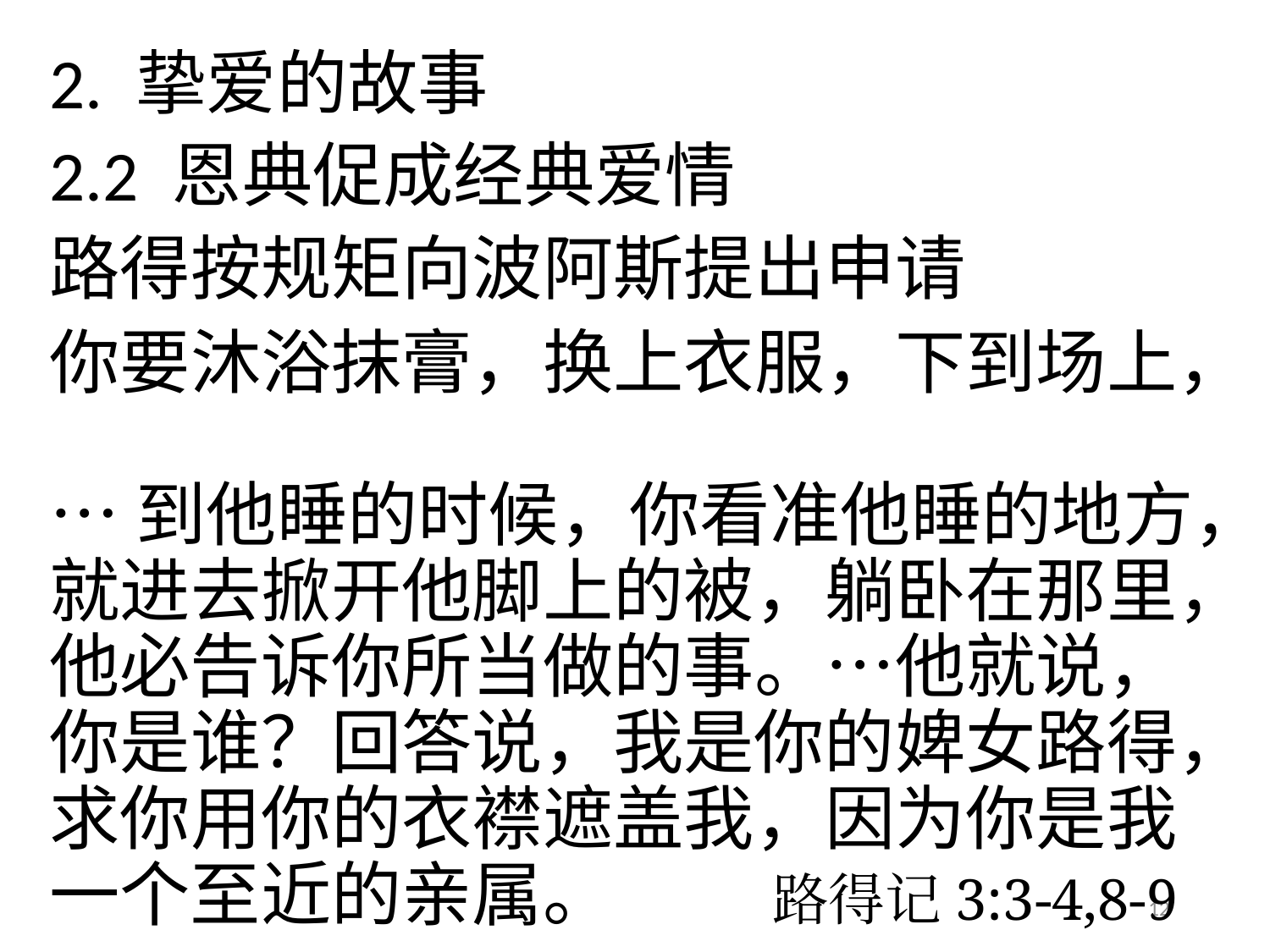

# 2. 挚爱的故事
2.2 恩典促成经典爱情
路得按规矩向波阿斯提出申请
你要沐浴抹膏，换上衣服，下到场上，
… 到他睡的时候，你看准他睡的地方，就进去掀开他脚上的被，躺卧在那里，他必告诉你所当做的事。…他就说，你是谁？回答说，我是你的婢女路得，求你用你的衣襟遮盖我，因为你是我一个至近的亲属。          路得记3:3-4,8-9
12